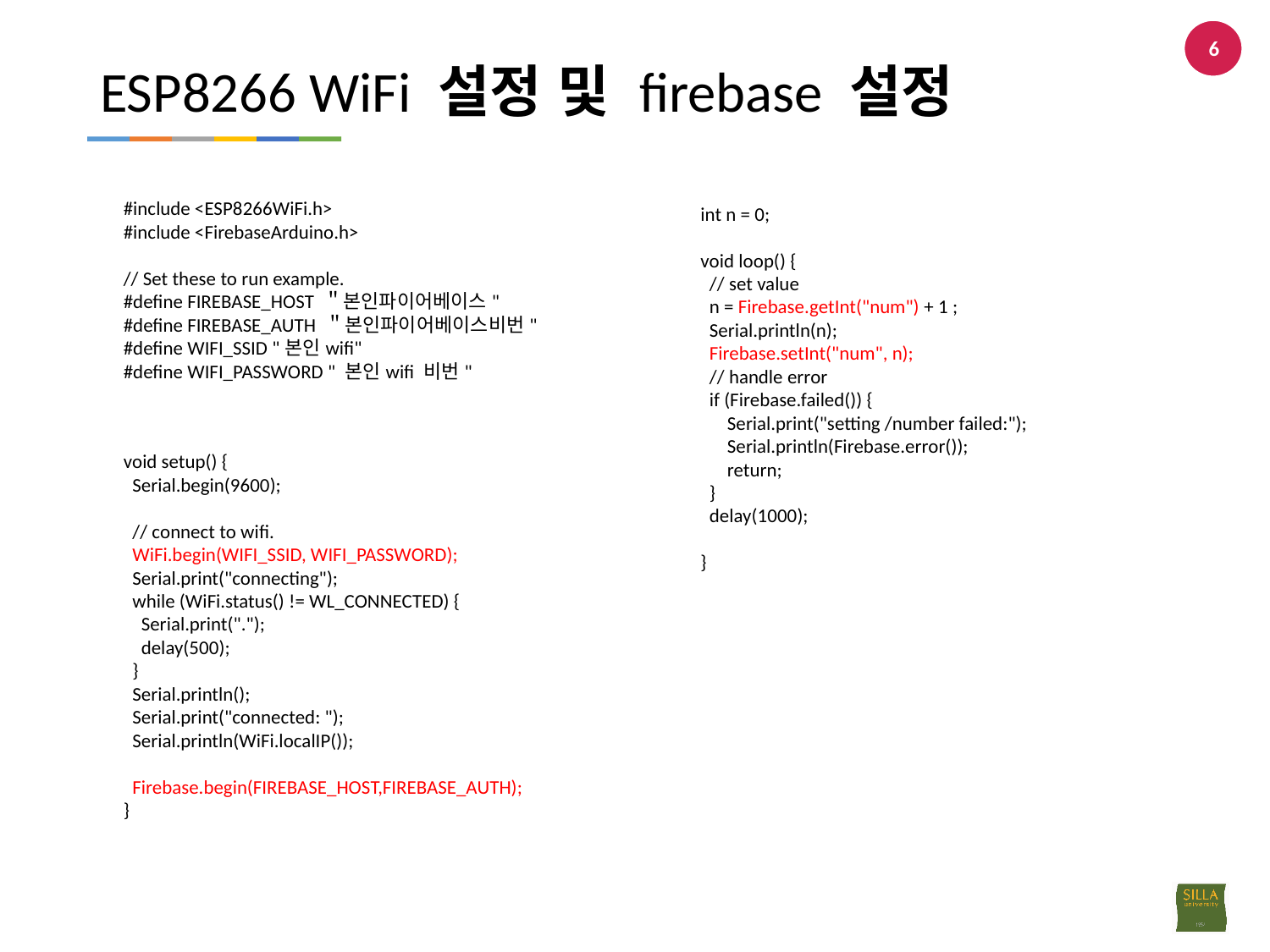

6
# ESP8266 WiFi 설정 및 firebase 설정

int n = 0;

void loop() {
  // set value
  n = Firebase.getInt("num") + 1 ;
  Serial.println(n);
  Firebase.setInt("num", n);
  // handle error
  if (Firebase.failed()) {
      Serial.print("setting /number failed:");
      Serial.println(Firebase.error());
      return;
  }
  delay(1000);

}
#include <ESP8266WiFi.h>
#include <FirebaseArduino.h>

// Set these to run example.
#define FIREBASE_HOST ＂본인파이어베이스"
#define FIREBASE_AUTH ＂본인파이어베이스비번"
#define WIFI_SSID "본인wifi"
#define WIFI_PASSWORD " 본인wifi 비번"

void setup() {
  Serial.begin(9600);

  // connect to wifi.
  WiFi.begin(WIFI_SSID, WIFI_PASSWORD);
  Serial.print("connecting");
  while (WiFi.status() != WL_CONNECTED) {
    Serial.print(".");
    delay(500);
  }
  Serial.println();
  Serial.print("connected: ");
  Serial.println(WiFi.localIP());

  Firebase.begin(FIREBASE_HOST,FIREBASE_AUTH);
}